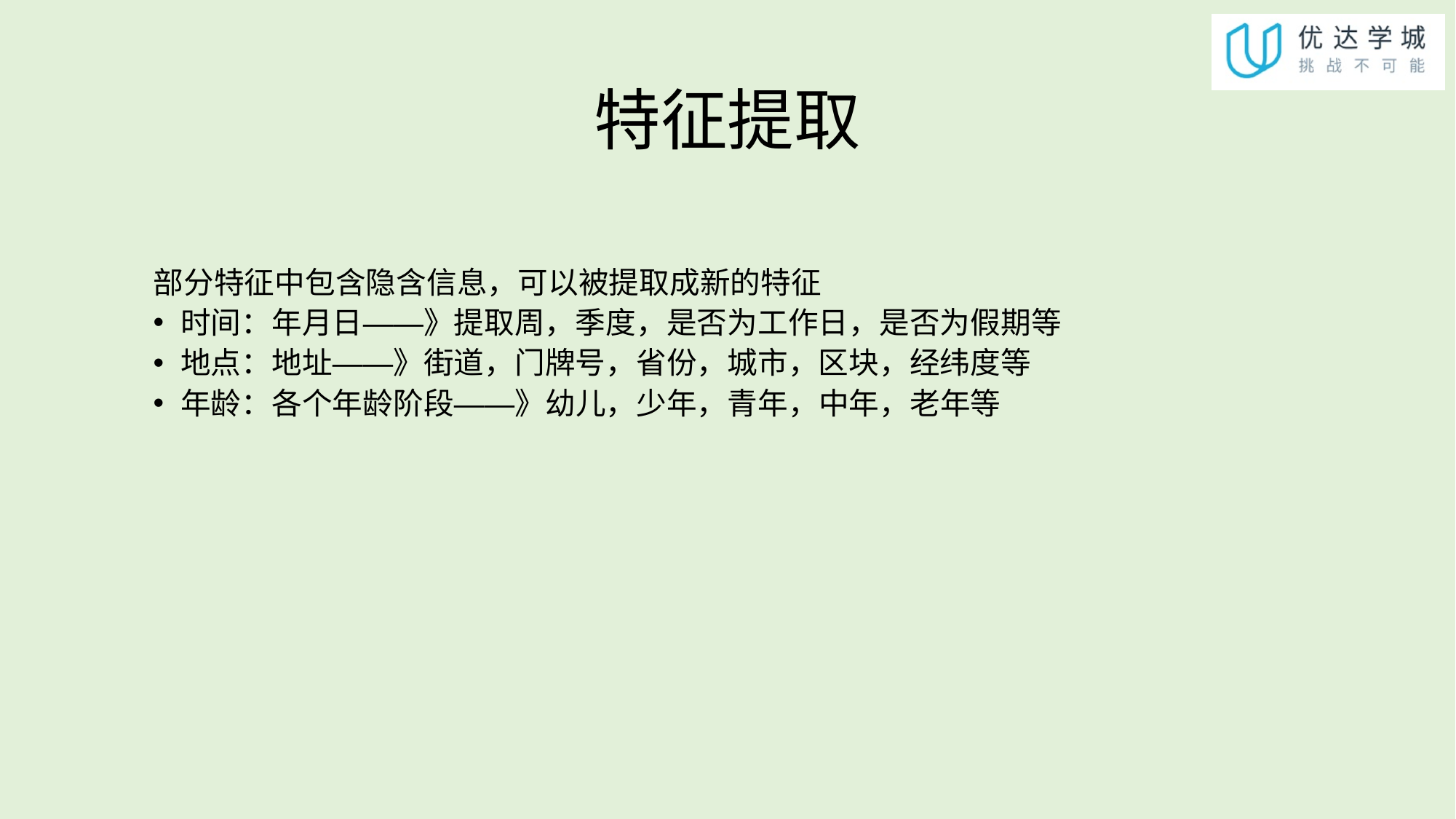

# 特征提取

部分特征中包含隐含信息，可以被提取成新的特征
时间：年月日——》提取周，季度，是否为工作日，是否为假期等
地点：地址——》街道，门牌号，省份，城市，区块，经纬度等
年龄：各个年龄阶段——》幼儿，少年，青年，中年，老年等